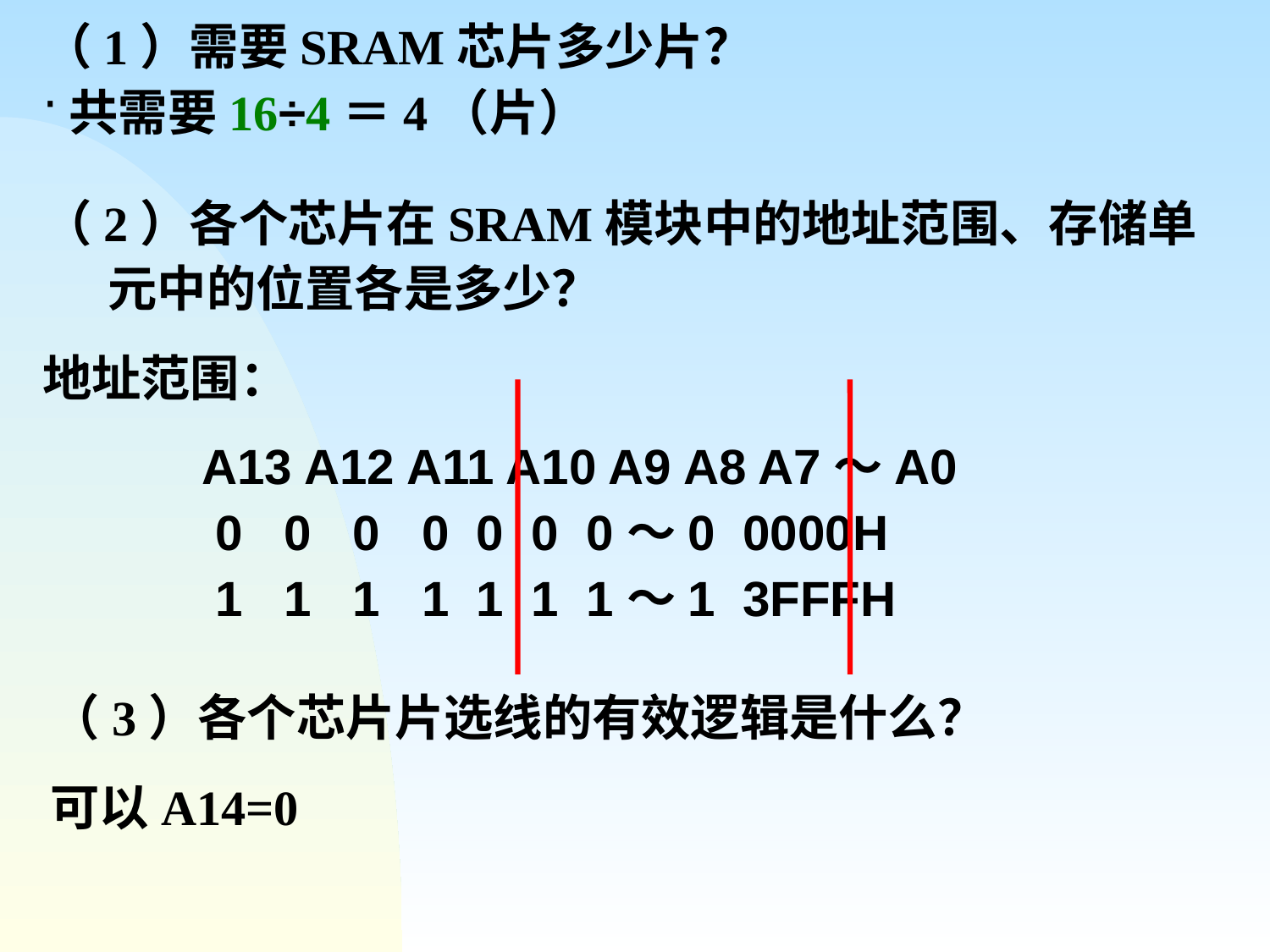

（1）需要SRAM芯片多少片？
共需要16÷4＝4（片）
（2）各个芯片在SRAM模块中的地址范围、存储单元中的位置各是多少？
地址范围：

           A13 A12 A11 A10 A9 A8 A7～A0
            0   0   0   0  0  0  0～0  0000H
            1   1   1   1  1  1  1～1  3FFFH
（3）各个芯片片选线的有效逻辑是什么？
可以A14=0
129